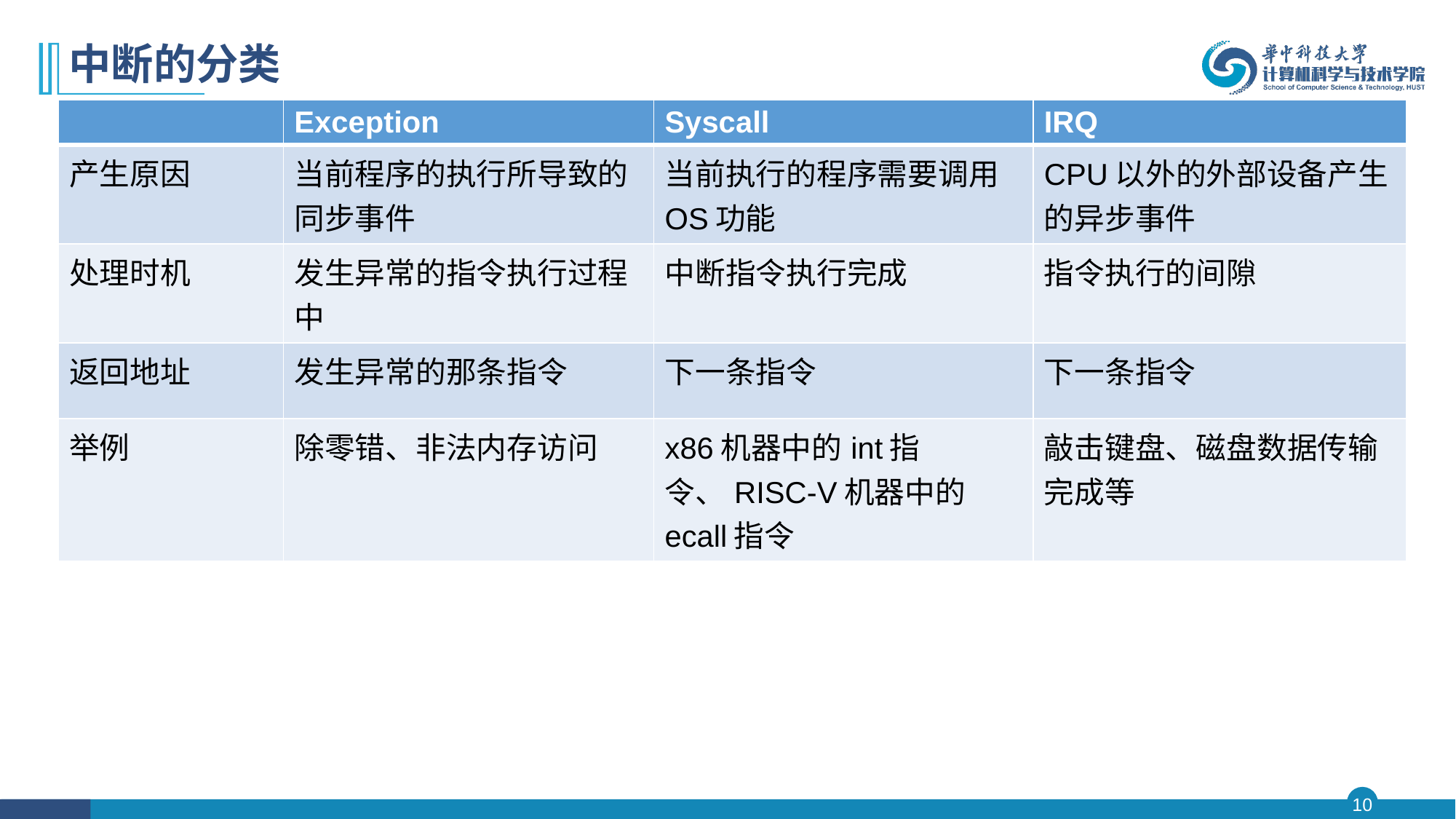

# 中断的分类
|  | Exception | Syscall | IRQ |
| --- | --- | --- | --- |
| 产生原因 | 当前程序的执行所导致的同步事件 | 当前执行的程序需要调用OS功能 | CPU以外的外部设备产生的异步事件 |
| 处理时机 | 发生异常的指令执行过程中 | 中断指令执行完成 | 指令执行的间隙 |
| 返回地址 | 发生异常的那条指令 | 下一条指令 | 下一条指令 |
| 举例 | 除零错、非法内存访问 | x86机器中的int指令、RISC-V机器中的ecall指令 | 敲击键盘、磁盘数据传输完成等 |